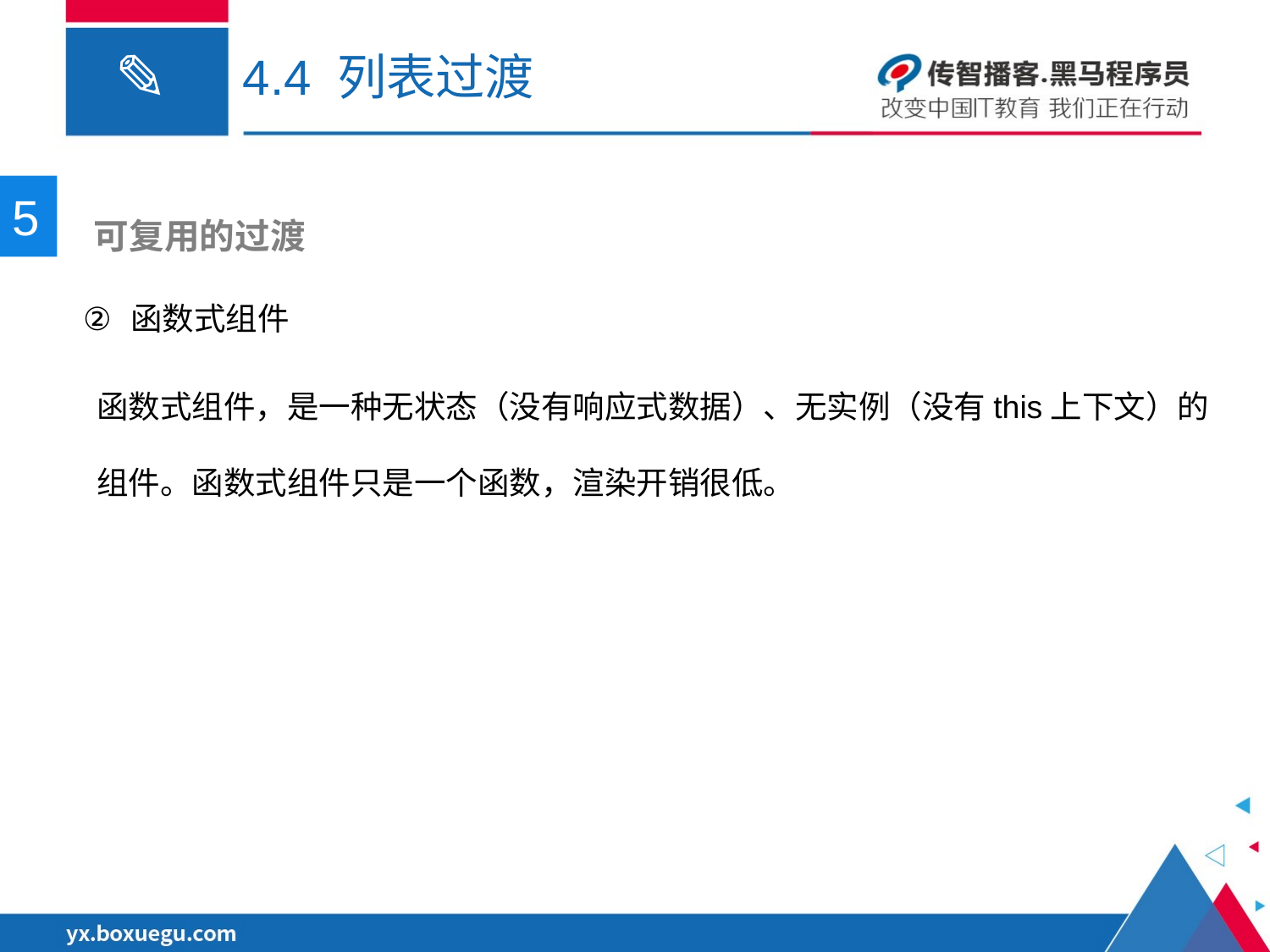

# 4.4 列表过渡

5
  可复用的过渡
函数式组件
函数式组件，是一种无状态（没有响应式数据）、无实例（没有this上下文）的组件。函数式组件只是一个函数，渲染开销很低。